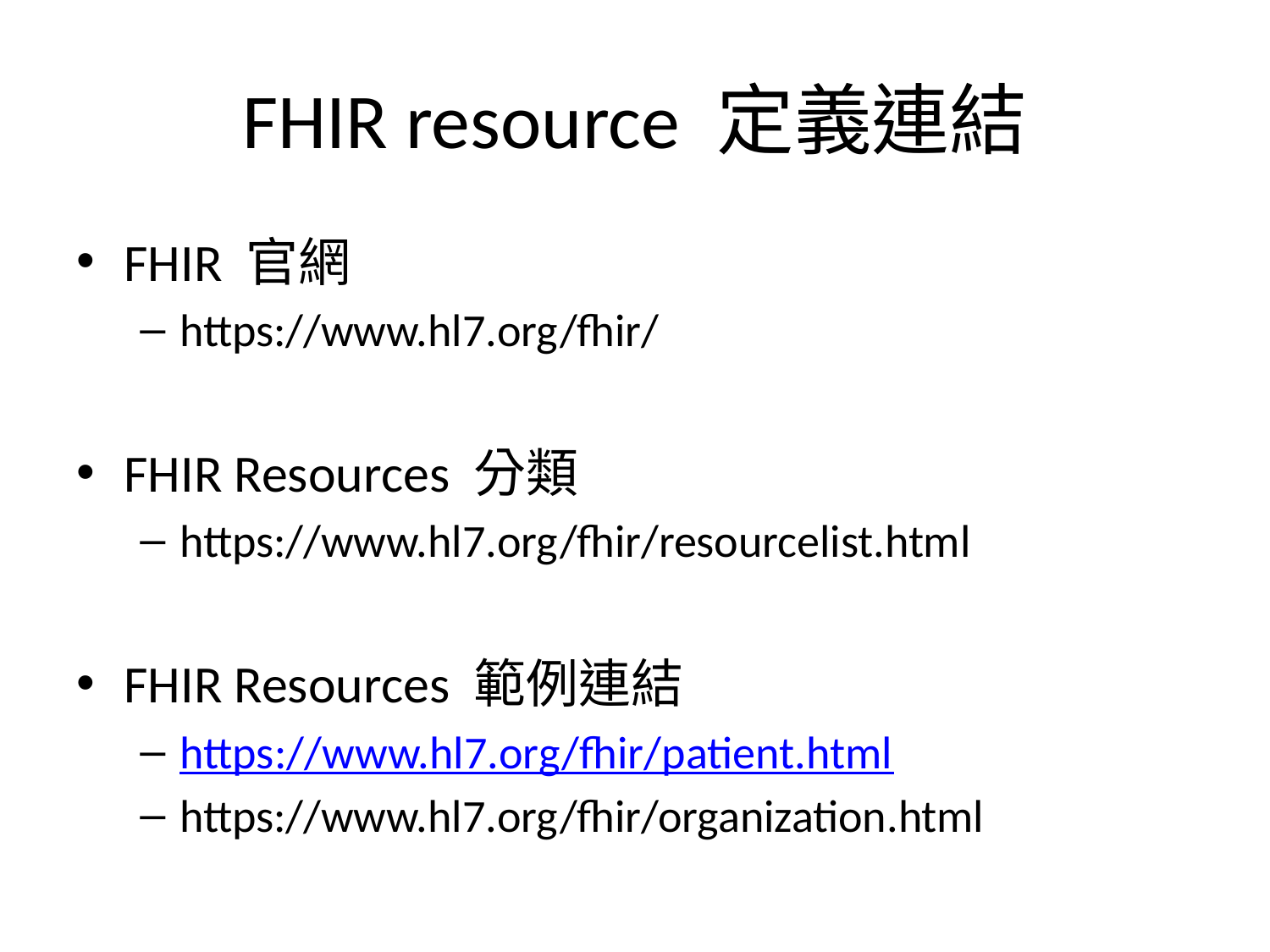

# FHIR resource 定義連結
FHIR 官網
https://www.hl7.org/fhir/

FHIR Resources 分類
https://www.hl7.org/fhir/resourcelist.html

FHIR Resources 範例連結
https://www.hl7.org/fhir/patient.html
https://www.hl7.org/fhir/organization.html